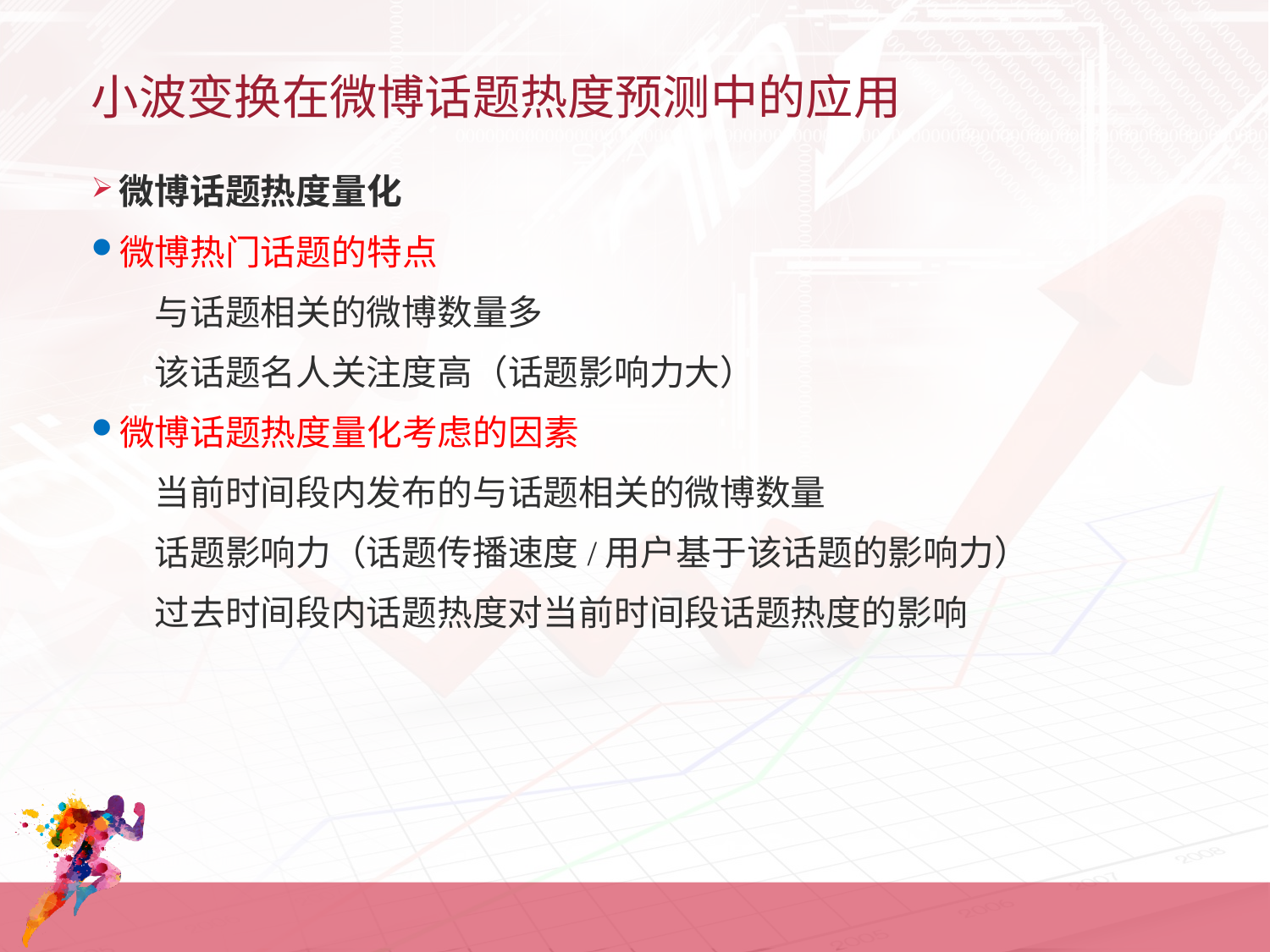

# 小波变换在微博话题热度预测中的应用
微博话题热度量化
微博热门话题的特点
       与话题相关的微博数量多
       该话题名人关注度高（话题影响力大）
微博话题热度量化考虑的因素
       当前时间段内发布的与话题相关的微博数量
       话题影响力（话题传播速度/用户基于该话题的影响力）
       过去时间段内话题热度对当前时间段话题热度的影响